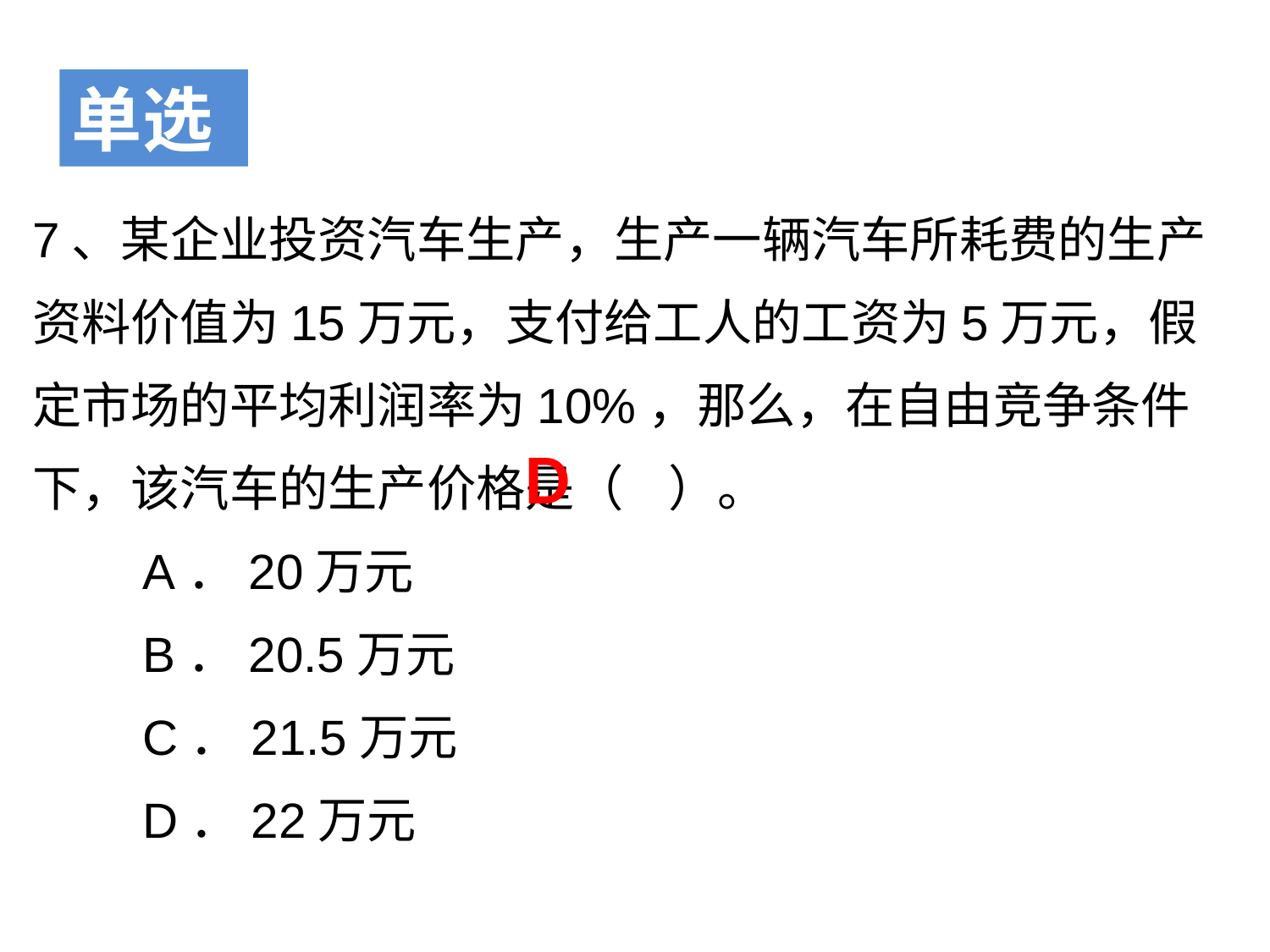

单选
7、某企业投资汽车生产，生产一辆汽车所耗费的生产资料价值为15万元，支付给工人的工资为5万元，假定市场的平均利润率为10%，那么，在自由竞争条件下，该汽车的生产价格是（    ）。
　　A．20万元
　　B．20.5万元
　　C．21.5万元
　　D．22万元
D